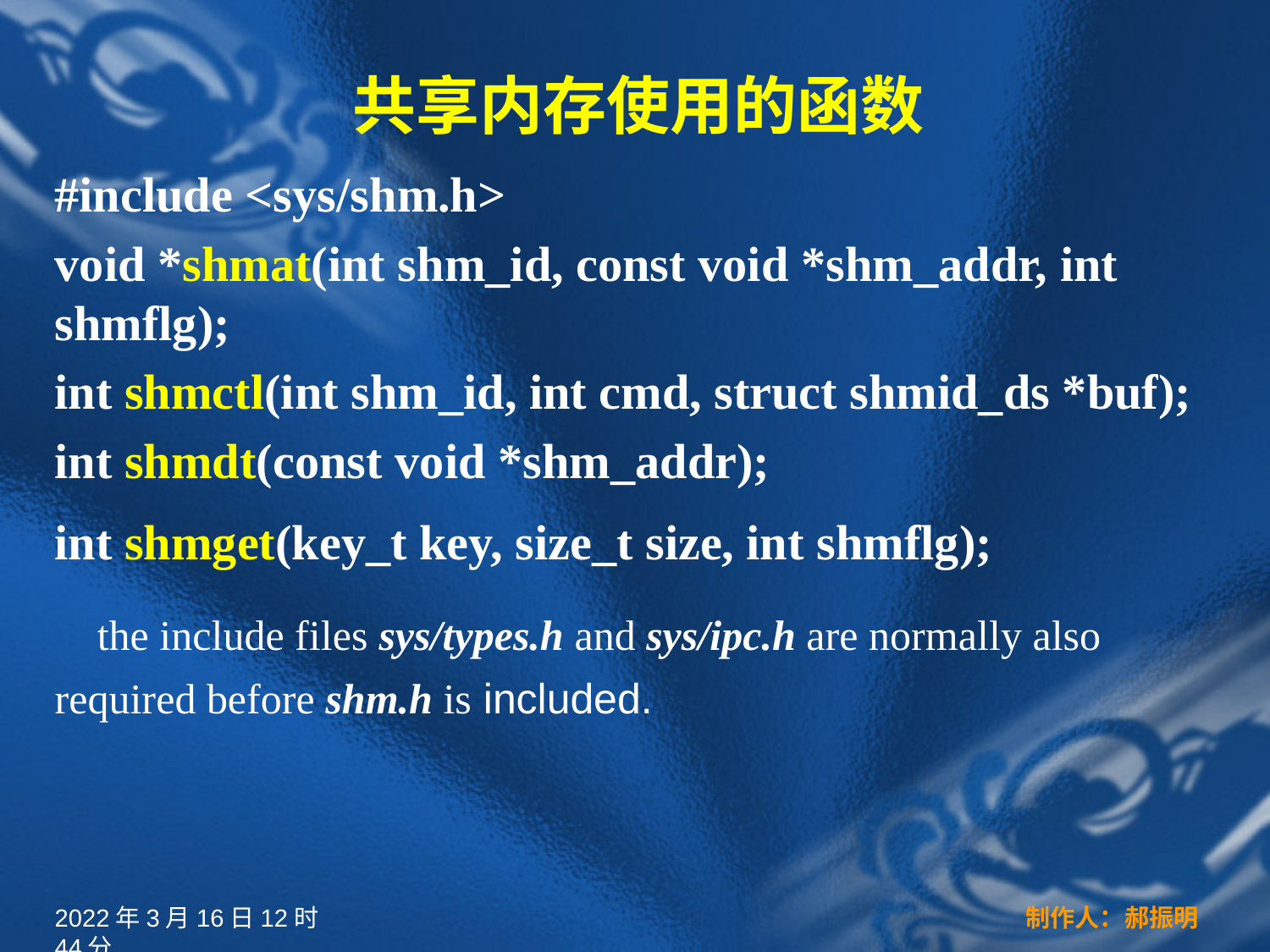

# 共享内存使用的函数
#include <sys/shm.h>
void *shmat(int shm_id, const void *shm_addr, int shmflg);
int shmctl(int shm_id, int cmd, struct shmid_ds *buf);
int shmdt(const void *shm_addr);
int shmget(key_t key, size_t size, int shmflg);
   the include files sys/types.h and sys/ipc.h are normally also required before shm.h is included.
2022年3月16日12时44分
制作人：郝振明